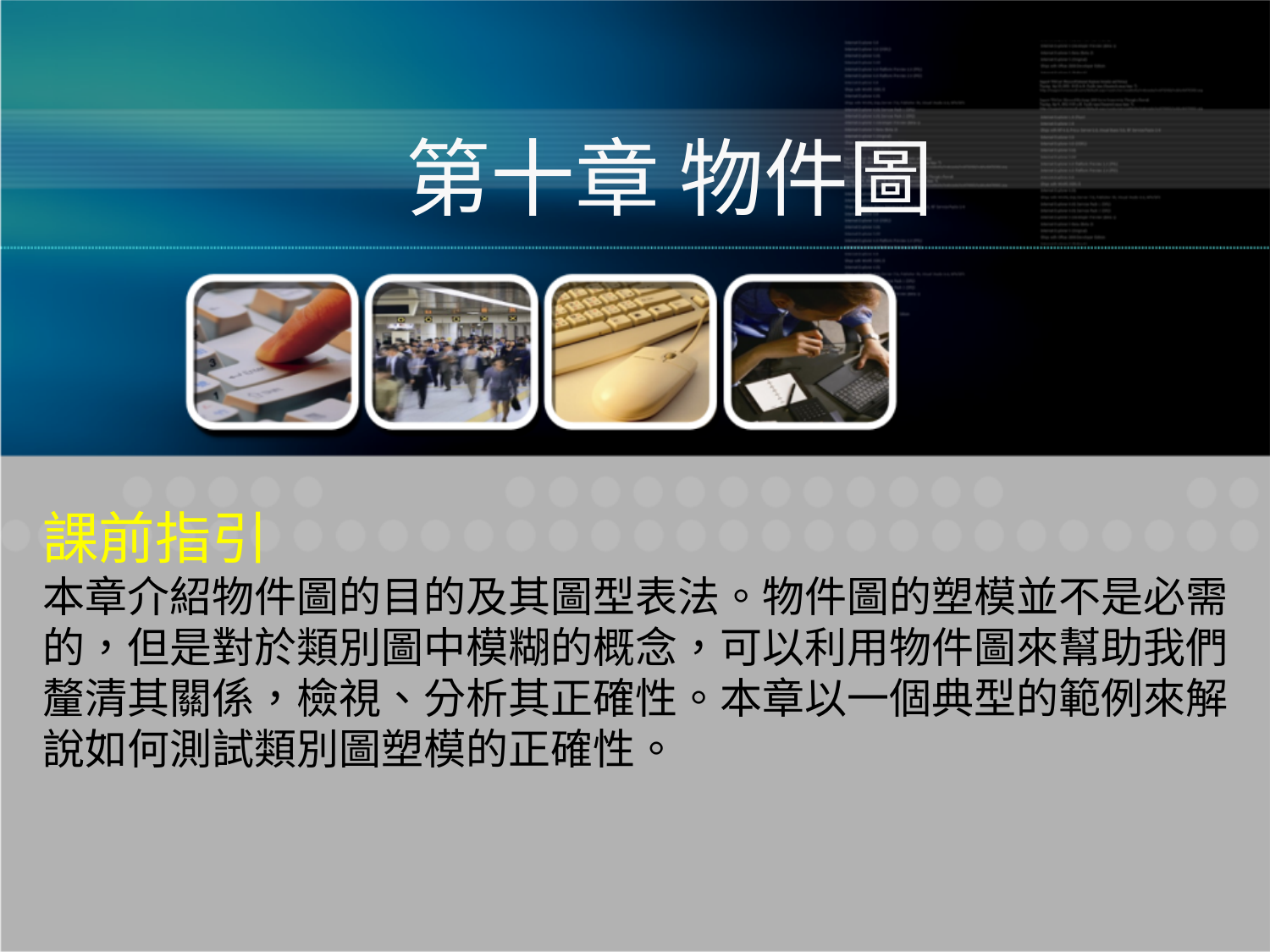

第十章 物件圖
課前指引
本章介紹物件圖的目的及其圖型表法。物件圖的塑模並不是必需的，但是對於類別圖中模糊的概念，可以利用物件圖來幫助我們釐清其關係，檢視、分析其正確性。本章以一個典型的範例來解說如何測試類別圖塑模的正確性。